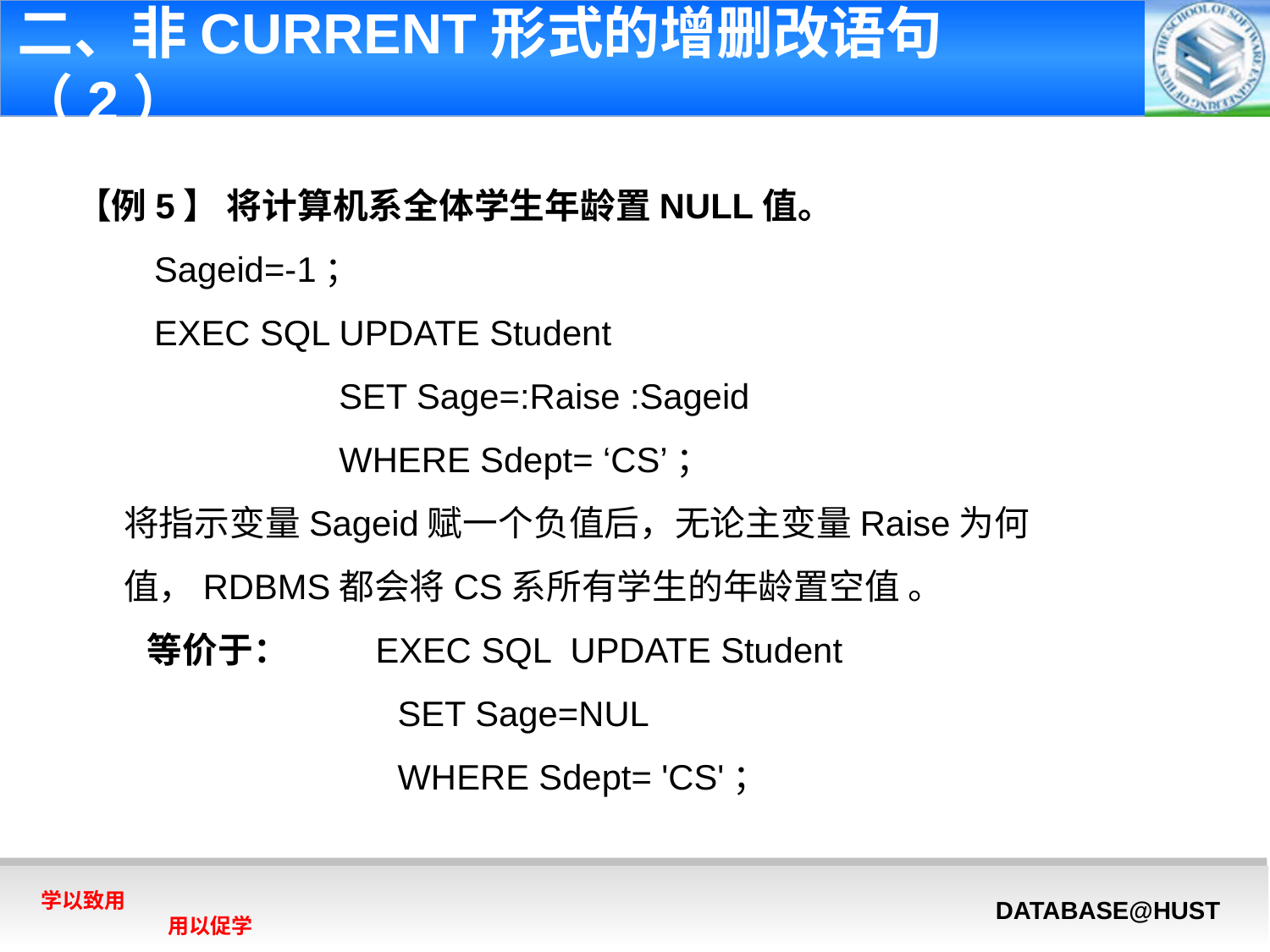

# 二、非CURRENT形式的增删改语句（2）
【例5】 将计算机系全体学生年龄置NULL值。
        Sageid=-1；
        EXEC SQL UPDATE Student
                           SET Sage=:Raise :Sageid
                           WHERE Sdept= ‘CS’；
     将指示变量Sageid赋一个负值后，无论主变量Raise为何值，RDBMS都会将CS系所有学生的年龄置空值 。
        等价于：          EXEC SQL  UPDATE Student
                                 SET Sage=NUL
                                 WHERE Sdept= 'CS'；